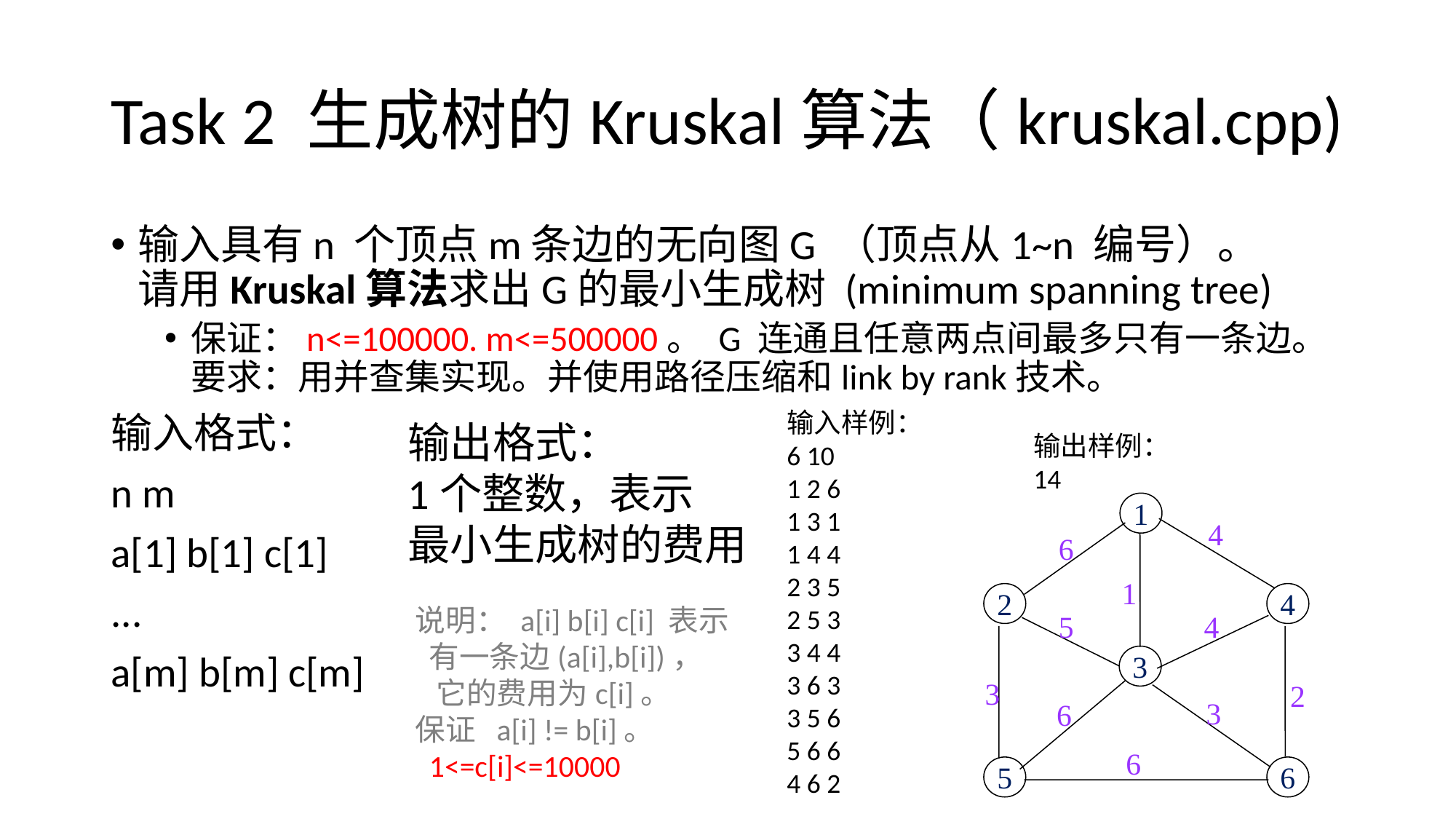

# Task 2 生成树的Kruskal算法（kruskal.cpp)
输入具有n 个顶点m条边的无向图G （顶点从1~n 编号）。
请用Kruskal算法求出G的最小生成树 (minimum spanning tree)
保证：n<=100000. m<=500000。 G 连通且任意两点间最多只有一条边。
要求：用并查集实现。并使用路径压缩和link by rank技术。
输入格式：
n m
a[1] b[1] c[1]
...
a[m] b[m] c[m]

输入样例：
6 10
1 2 6
1 3 1
1 4 4
2 3 5
2 5 3
3 4 4
3 6 3
3 5 6
5 6 6
4 6 2
输出格式：
1个整数，表示
最小生成树的费用
输出样例：
14
1
4

6

1
2
4
4
5

3
3
2

3
6
6
5
6

说明： a[i] b[i] c[i] 表示
  有一条边(a[i],b[i])，
  它的费用为c[i]。
保证  a[i] != b[i]。
  1<=c[i]<=10000